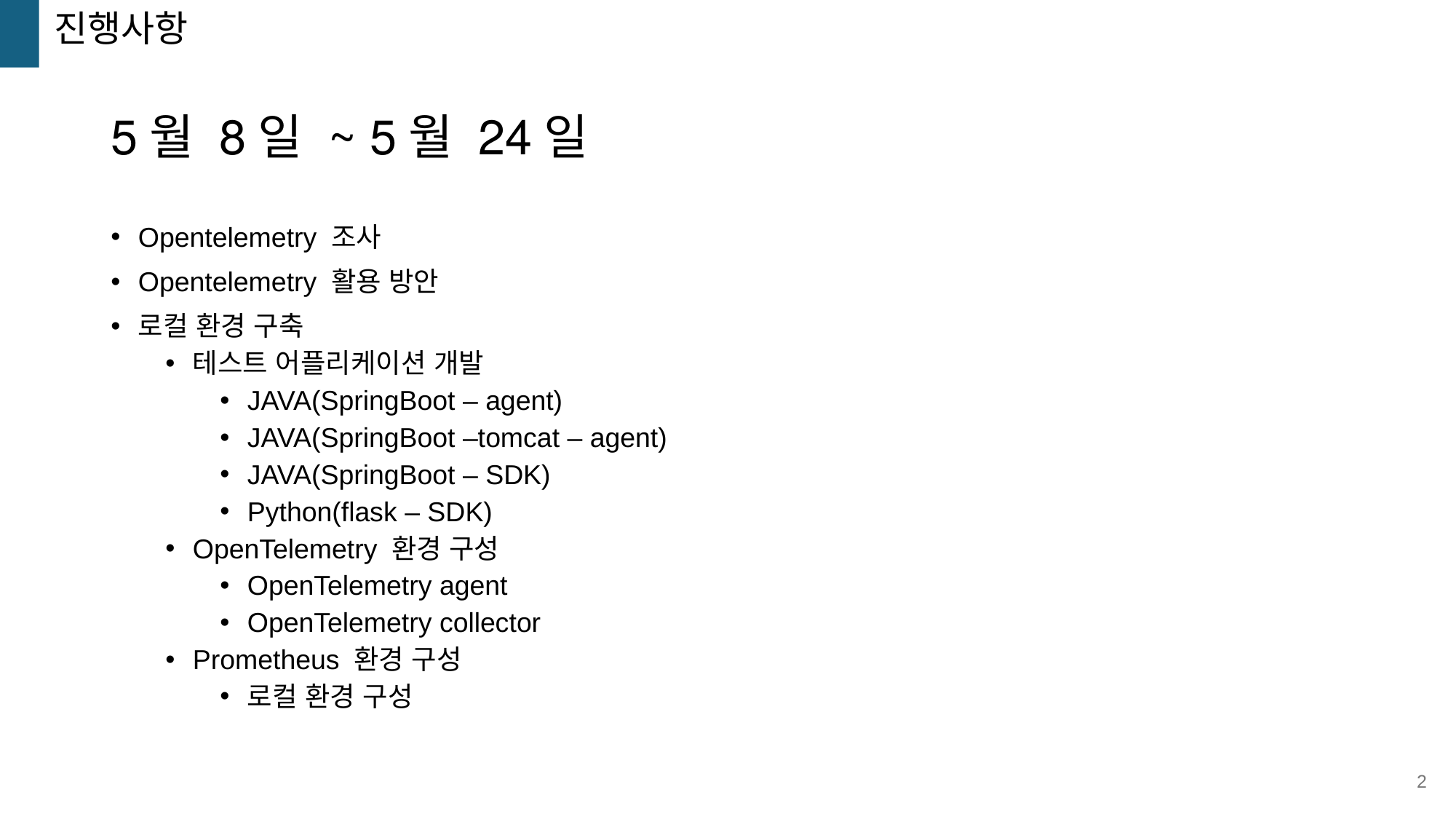

진행사항
# 5월 8일 ~ 5월 24일
Opentelemetry 조사
Opentelemetry 활용 방안
로컬 환경 구축
테스트 어플리케이션 개발
JAVA(SpringBoot – agent)
JAVA(SpringBoot –tomcat – agent)
JAVA(SpringBoot – SDK)
Python(flask – SDK)
OpenTelemetry 환경 구성
OpenTelemetry agent
OpenTelemetry collector
Prometheus 환경 구성
로컬 환경 구성
2